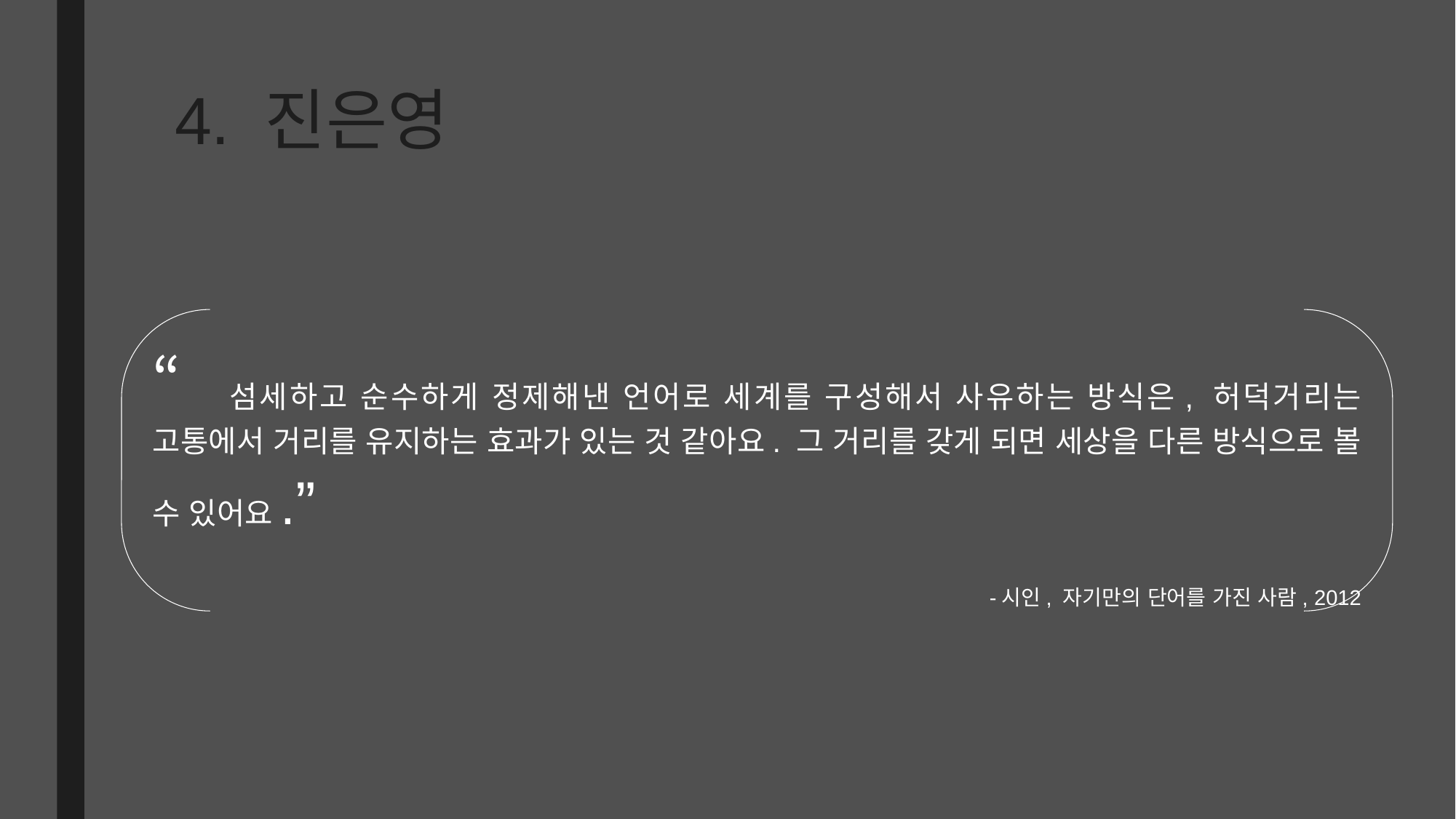

# 4. 진은영

“섬세하고 순수하게 정제해낸 언어로 세계를 구성해서 사유하는 방식은, 허덕거리는 고통에서 거리를 유지하는 효과가 있는 것 같아요. 그 거리를 갖게 되면 세상을 다른 방식으로 볼 수 있어요.”

-시인, 자기만의 단어를 가진 사람, 2012